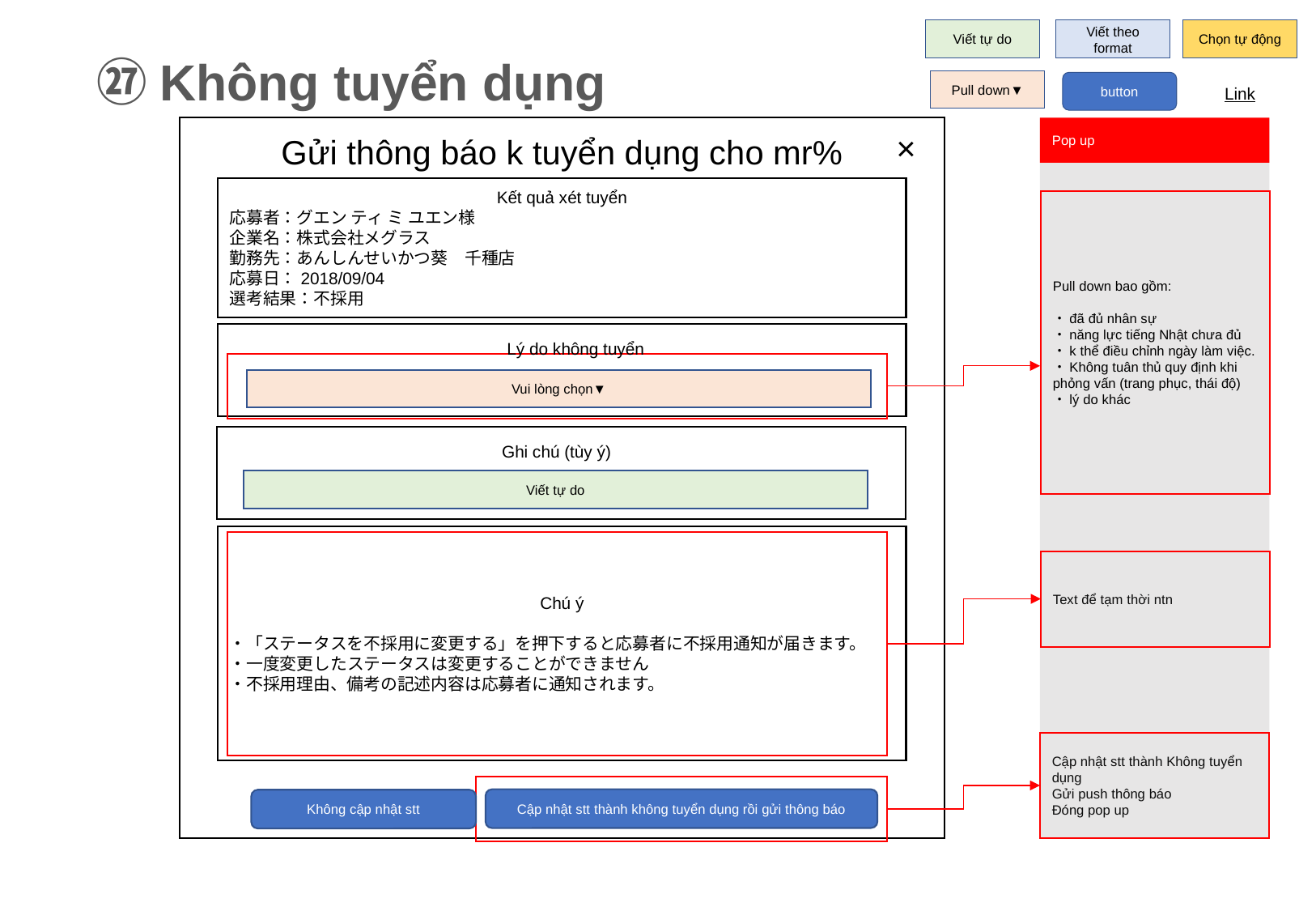

Viết tự do
Viết theo format
Chọn tự động
㉗Không tuyển dụng
Pull down▼
button
Link

Pop up
×
Gửi thông báo k tuyển dụng cho mr%
Kết quả xét tuyển
応募者：グエン ティ ミ ユエン様
企業名：株式会社メグラス
勤務先：あんしんせいかつ葵　千種店
応募日：2018/09/04
選考結果：不採用
Pull down bao gồm:

・đã đủ nhân sự
・năng lực tiếng Nhật chưa đủ
・k thể điều chỉnh ngày làm việc.
・Không tuân thủ quy định khi phỏng vấn (trang phục, thái độ)
・lý do khác

Lý do không tuyển

Vui lòng chọn▼

Ghi chú (tùy ý)
Viết tự do
Chú ý

・「ステータスを不採用に変更する」を押下すると応募者に不採用通知が届きます。
・一度変更したステータスは変更することができません
・不採用理由、備考の記述内容は応募者に通知されます。

Text để tạm thời ntn
Cập nhật stt thành Không tuyển dụng
Gửi push thông báo
Đóng pop up

Cập nhật stt thành không tuyển dụng rồi gửi thông báo
Không cập nhật stt